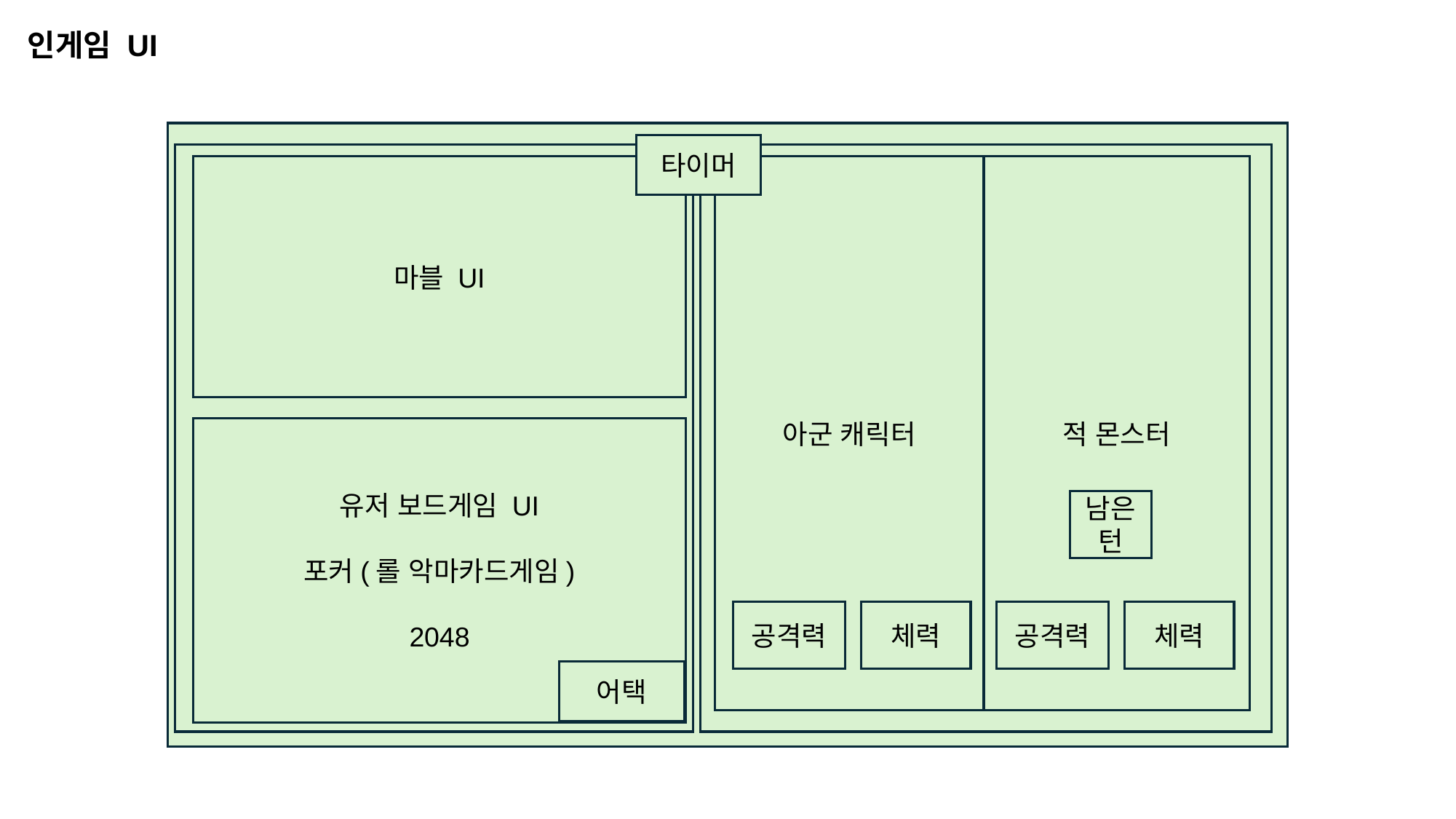

인게임 UI

타이머

마블 UI
아군 캐릭터
적 몬스터
유저 보드게임 UI
포커(롤 악마카드게임)
2048
남은 턴
공격력
체력
공격력
체력
어택